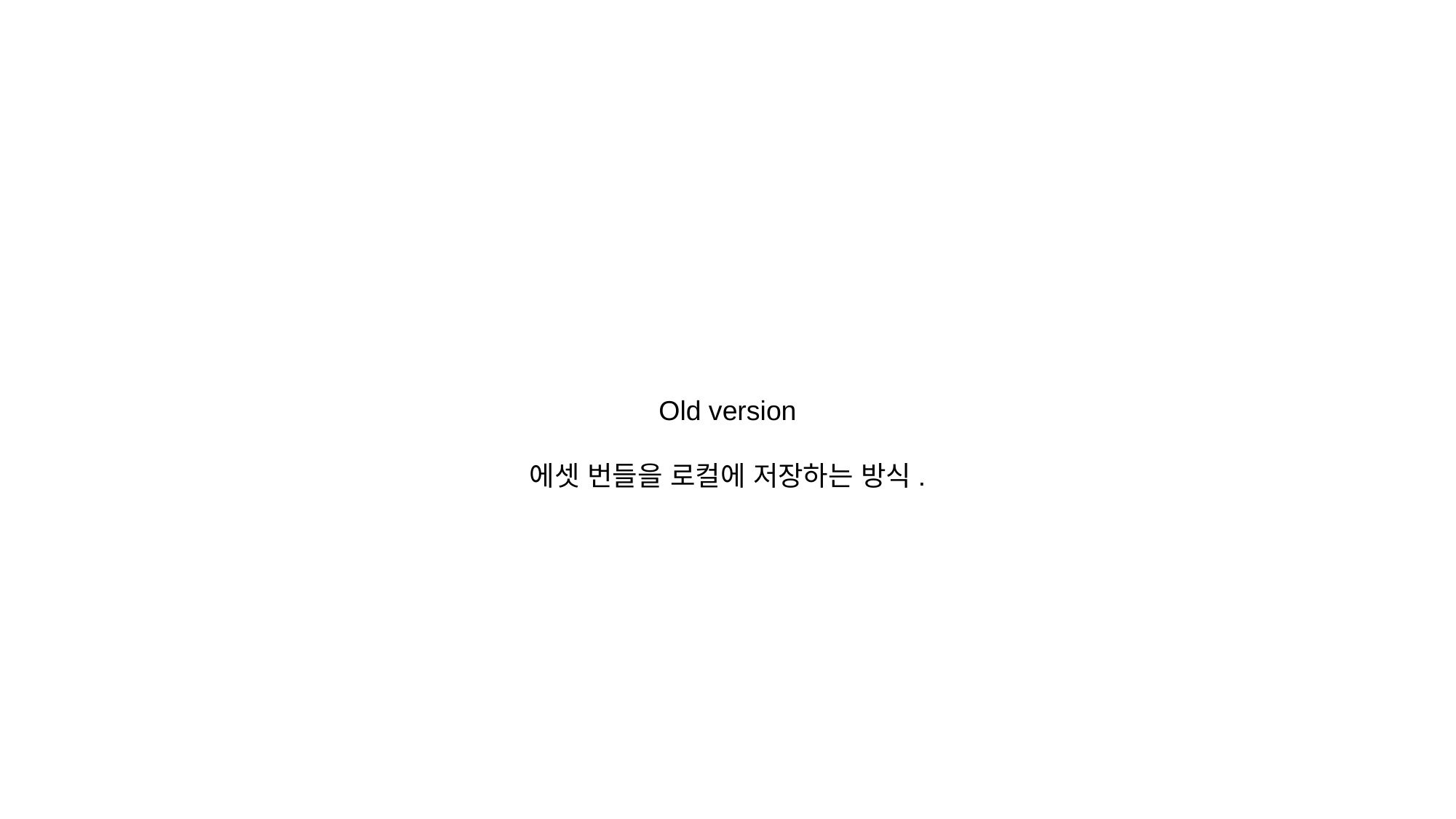

Old version

에셋 번들을 로컬에 저장하는 방식.